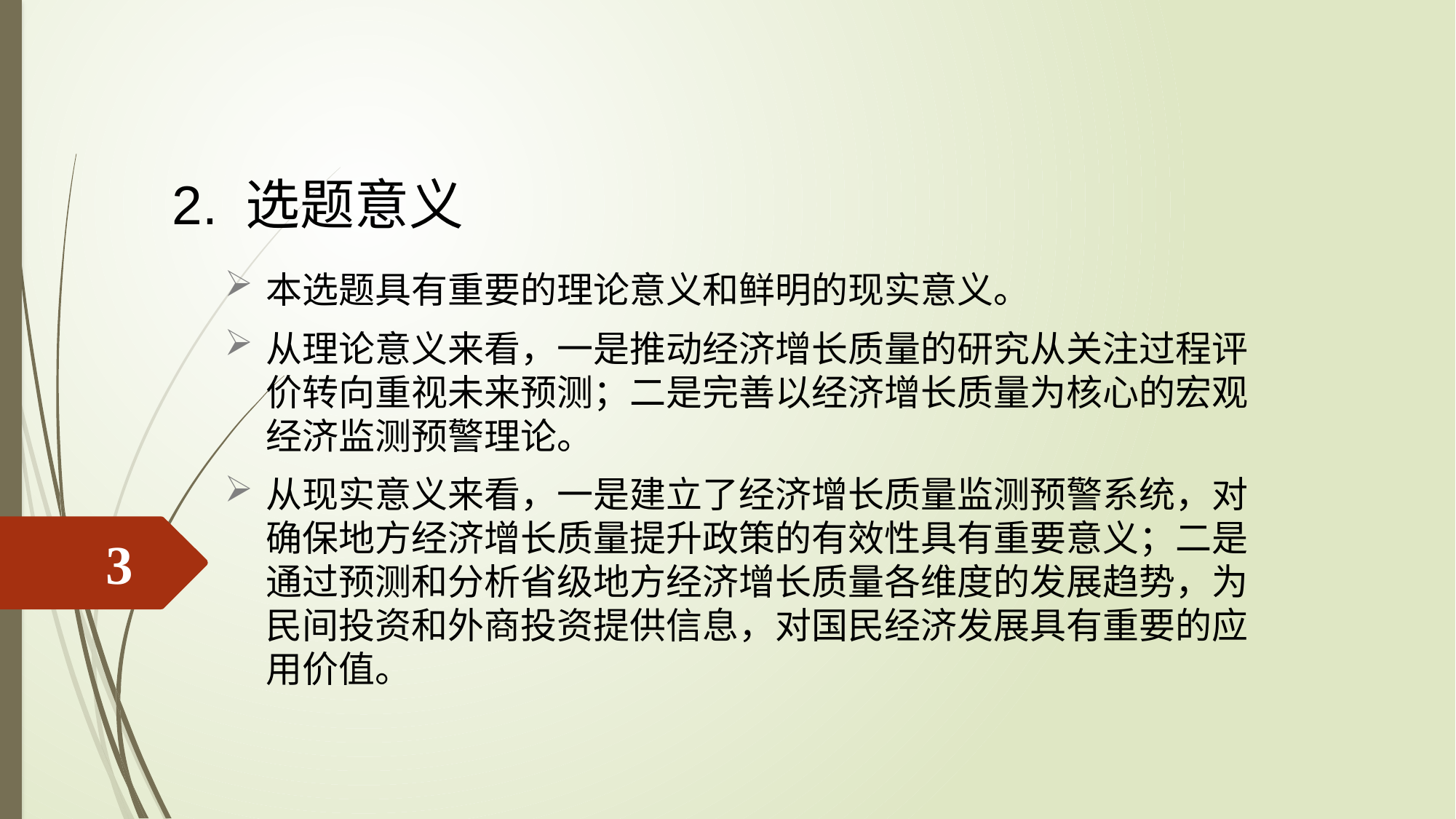

2. 选题意义
本选题具有重要的理论意义和鲜明的现实意义。
从理论意义来看，一是推动经济增长质量的研究从关注过程评价转向重视未来预测；二是完善以经济增长质量为核心的宏观经济监测预警理论。
从现实意义来看，一是建立了经济增长质量监测预警系统，对确保地方经济增长质量提升政策的有效性具有重要意义；二是通过预测和分析省级地方经济增长质量各维度的发展趋势，为民间投资和外商投资提供信息，对国民经济发展具有重要的应用价值。

3